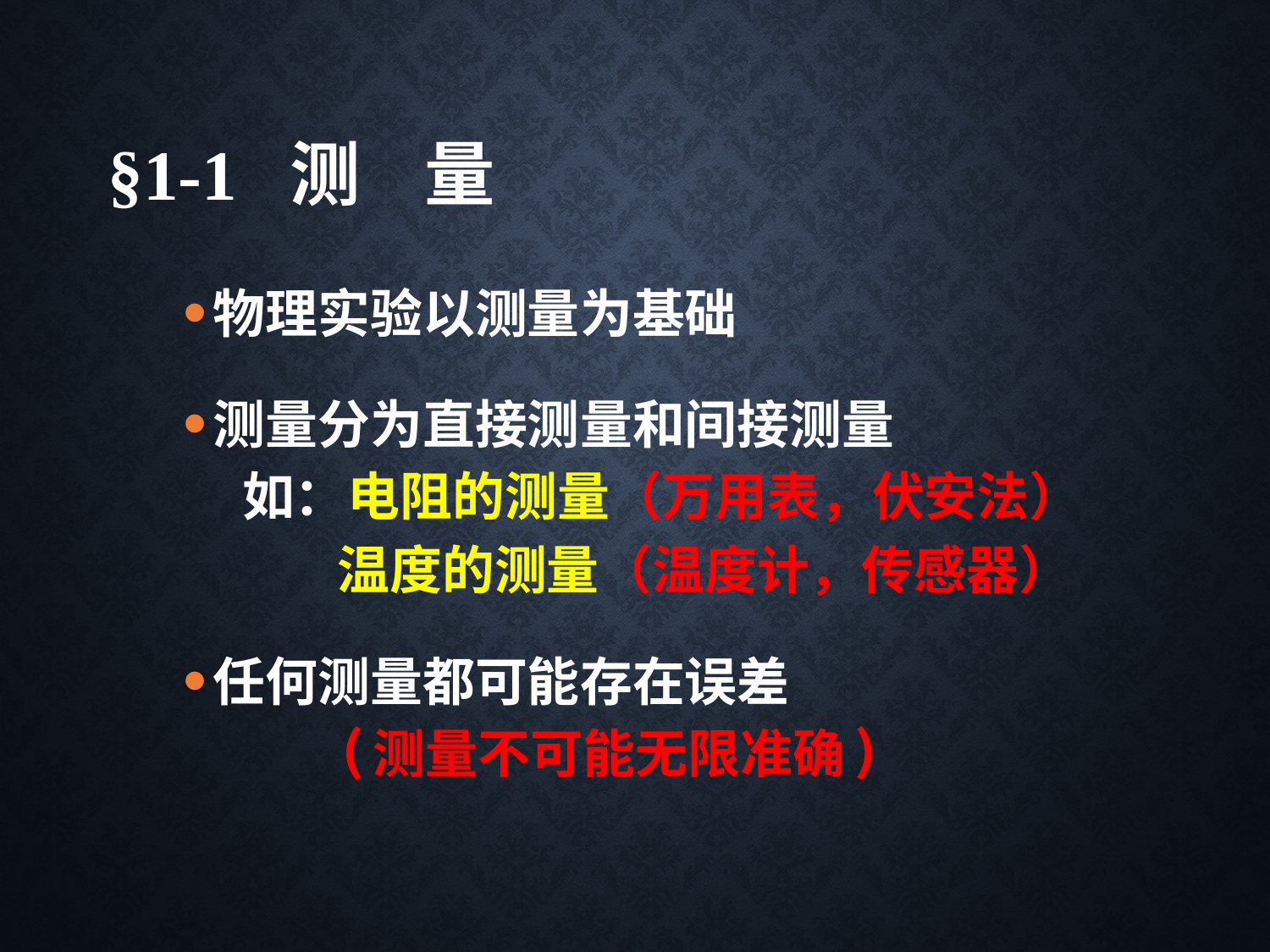

# §1-1  测    量
物理实验以测量为基础
测量分为直接测量和间接测量
    如：电阻的测量（万用表，伏安法）
            温度的测量（温度计，传感器）
任何测量都可能存在误差
                 (测量不可能无限准确)